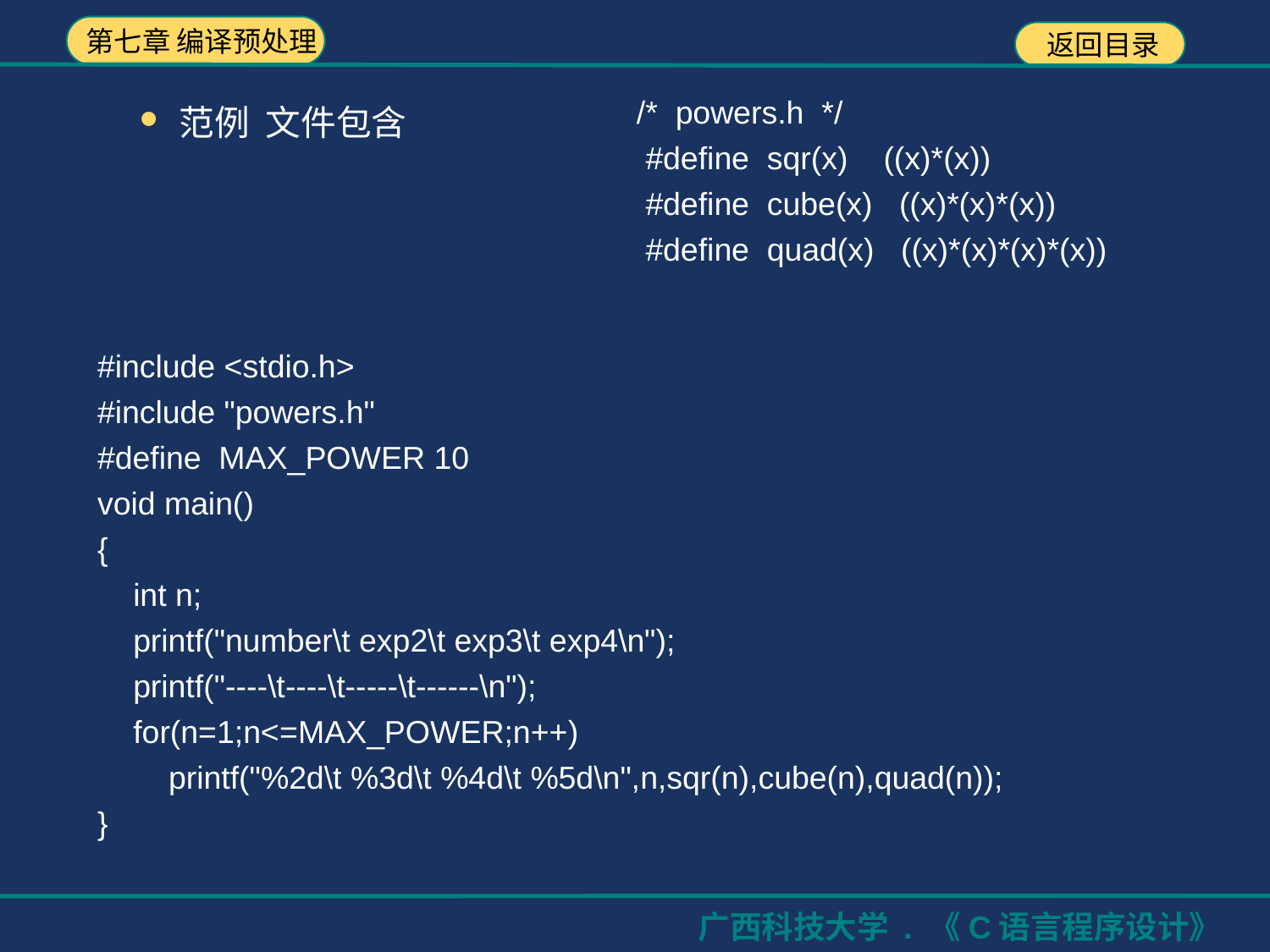

/*  powers.h  */
  #define  sqr(x)    ((x)*(x))
  #define  cube(x)   ((x)*(x)*(x))
  #define  quad(x)   ((x)*(x)*(x)*(x))
范例  文件包含
#include <stdio.h>
#include "powers.h"
#define  MAX_POWER 10
void main()
{
    int n;
    printf("number\t exp2\t exp3\t exp4\n");
    printf("----\t----\t-----\t------\n");
    for(n=1;n<=MAX_POWER;n++)
        printf("%2d\t %3d\t %4d\t %5d\n",n,sqr(n),cube(n),quad(n));
}